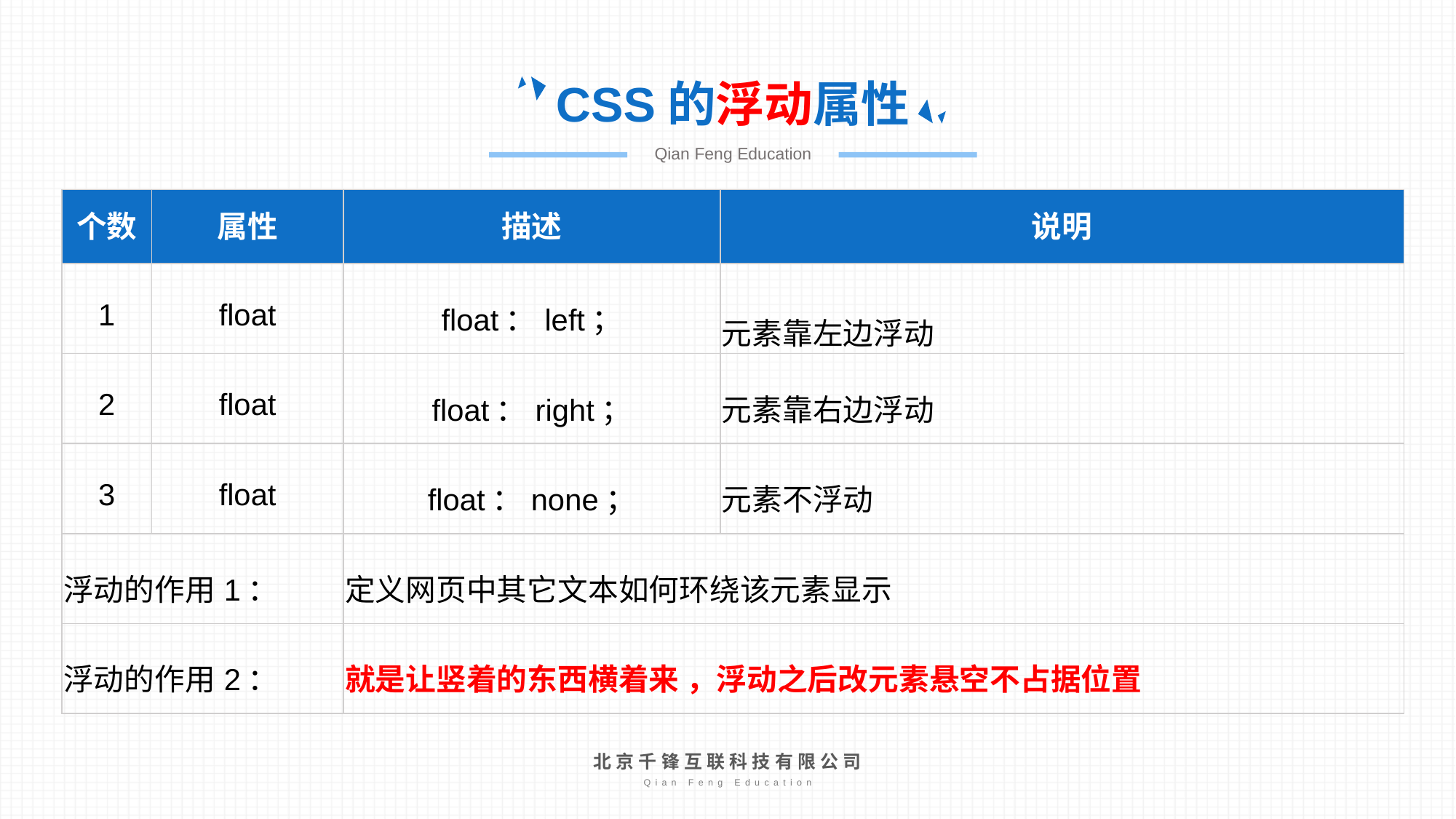

CSS的浮动属性

Qian Feng Education

| 个数 | 属性 | 描述 | 说明 |
| --- | --- | --- | --- |
| 1 | float | float：left； | 元素靠左边浮动 |
| 2 | float | float：right； | 元素靠右边浮动 |
| 3 | float | float：none； | 元素不浮动 |
| 浮动的作用1： |  | 定义网页中其它文本如何环绕该元素显示 |  |
| 浮动的作用2： |  | 就是让竖着的东西横着来 ，浮动之后改元素悬空不占据位置 |  |
北京千锋互联科技有限公司
Qian Feng Education